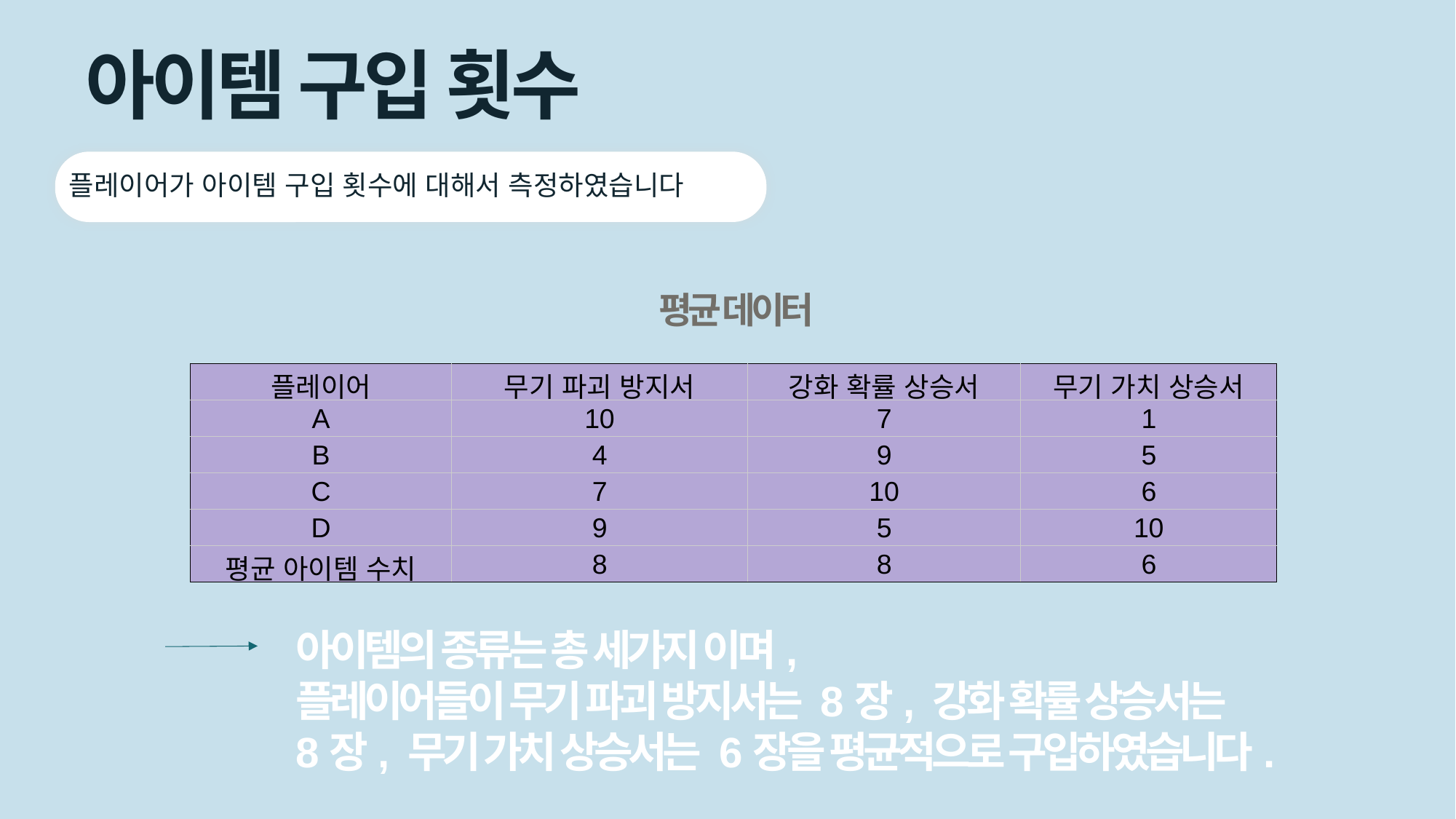

아이템 구입 횟수

플레이어가 아이템 구입 횟수에 대해서 측정하였습니다
평균 데이터
| 플레이어 | 무기 파괴 방지서 | 강화 확률 상승서 | 무기 가치 상승서 |
| --- | --- | --- | --- |
| A | 10 | 7 | 1 |
| B | 4 | 9 | 5 |
| C | 7 | 10 | 6 |
| D | 9 | 5 | 10 |
| 평균 아이템 수치 | 8 | 8 | 6 |
아이템의 종류는 총 세가지 이며,
플레이어들이 무기 파괴 방지서는 8장, 강화 확률 상승서는
8장, 무기 가치 상승서는 6장을 평균적으로 구입하였습니다.